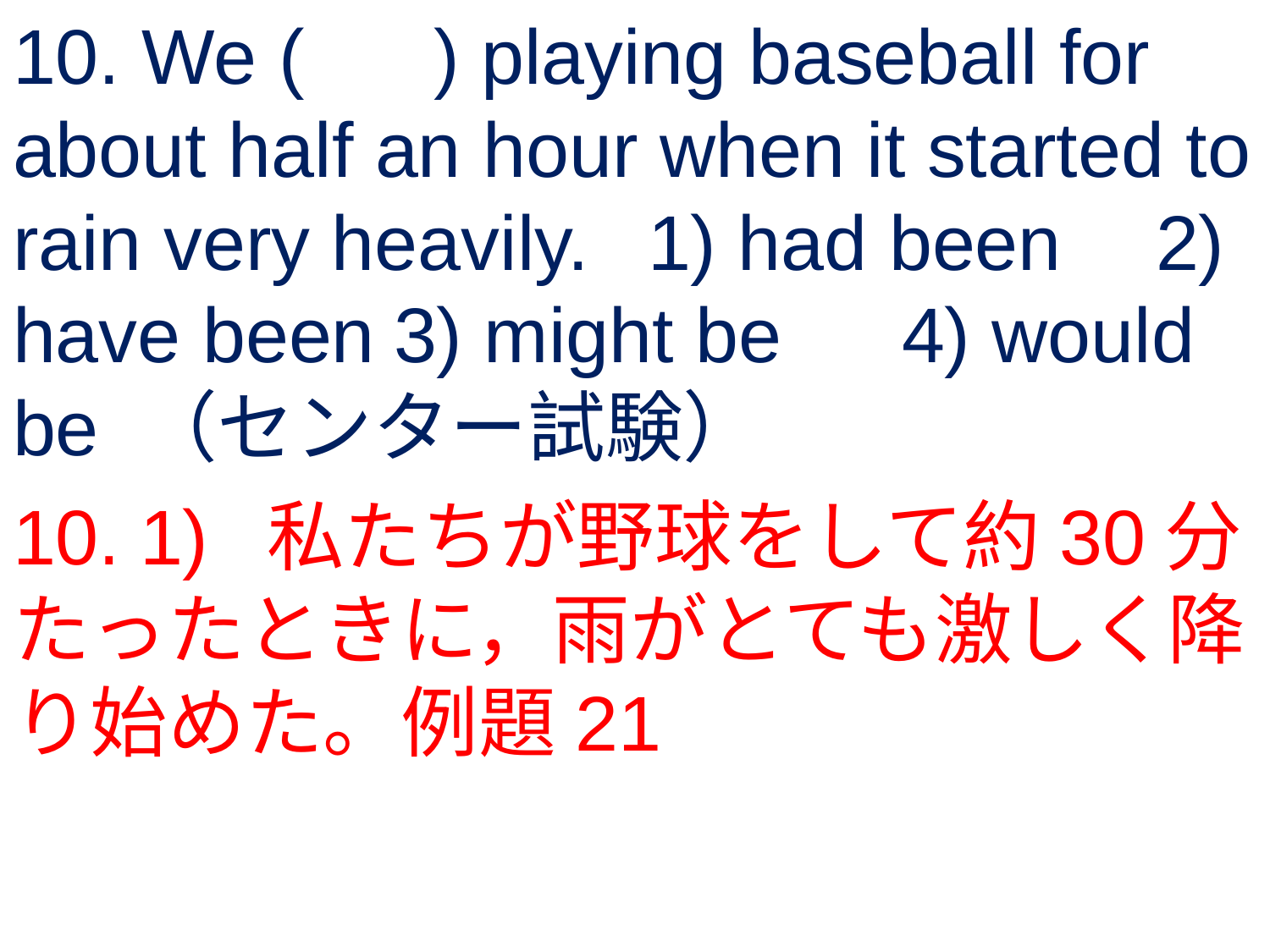

# 10. We (      ) playing baseball for about half an hour when it started to rain very heavily.	1) had been	2) have been	3) might be	4) would be	（センター試験）
10.	1) 	私たちが野球をして約30分たったときに，雨がとても激しく降り始めた。例題21